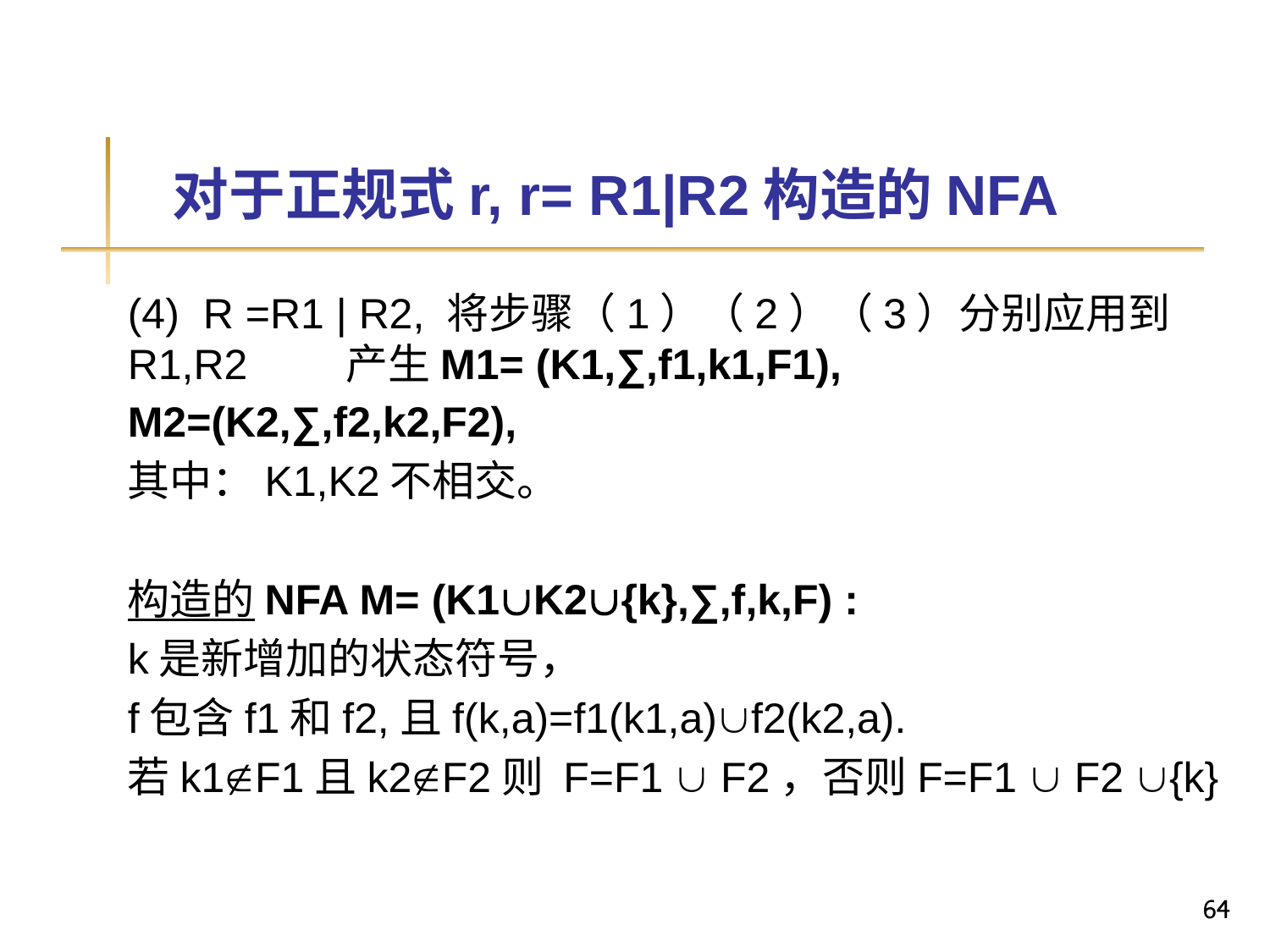

# 对于正规式r, r= R1|R2构造的NFA
(4)  R =R1 | R2, 将步骤（1）（2）（3）分别应用到R1,R2             产生M1= (K1,∑,f1,k1,F1), M2=(K2,∑,f2,k2,F2),
其中：K1,K2不相交。

构造的NFA M= (K1∪K2∪{k},∑,f,k,F) :
k是新增加的状态符号，
f包含f1和f2,且f(k,a)=f1(k1,a)∪f2(k2,a).
若k1∉F1且k2∉F2则 F=F1 ∪ F2，否则F=F1 ∪ F2 ∪{k}

64